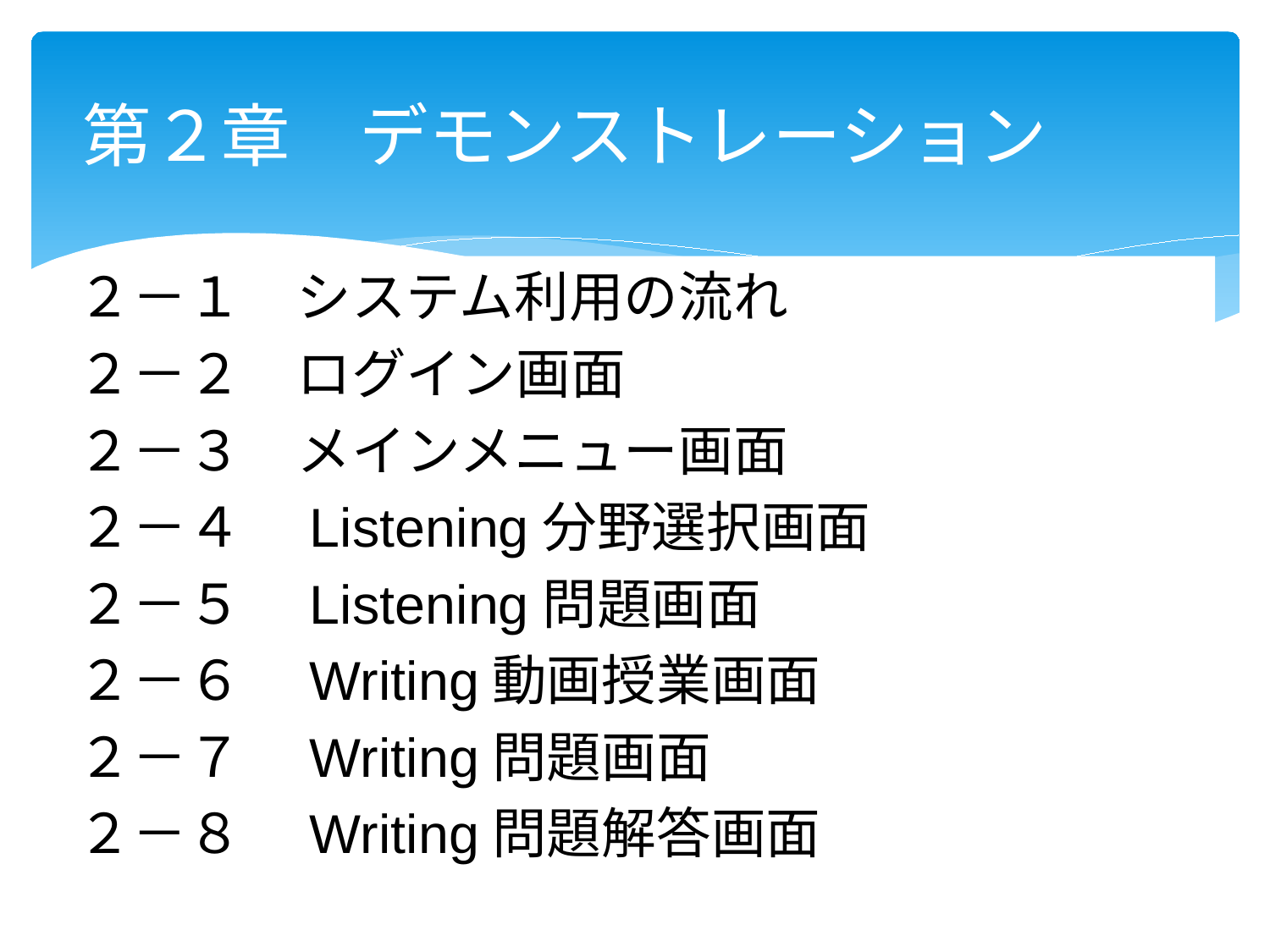

# 第２章　デモンストレーション
２－１　システム利用の流れ
２－２　ログイン画面
２－３　メインメニュー画面
２－４　Listening分野選択画面
２－５　Listening問題画面
２－６　Writing動画授業画面
２－７　Writing問題画面
２－８　Writing問題解答画面